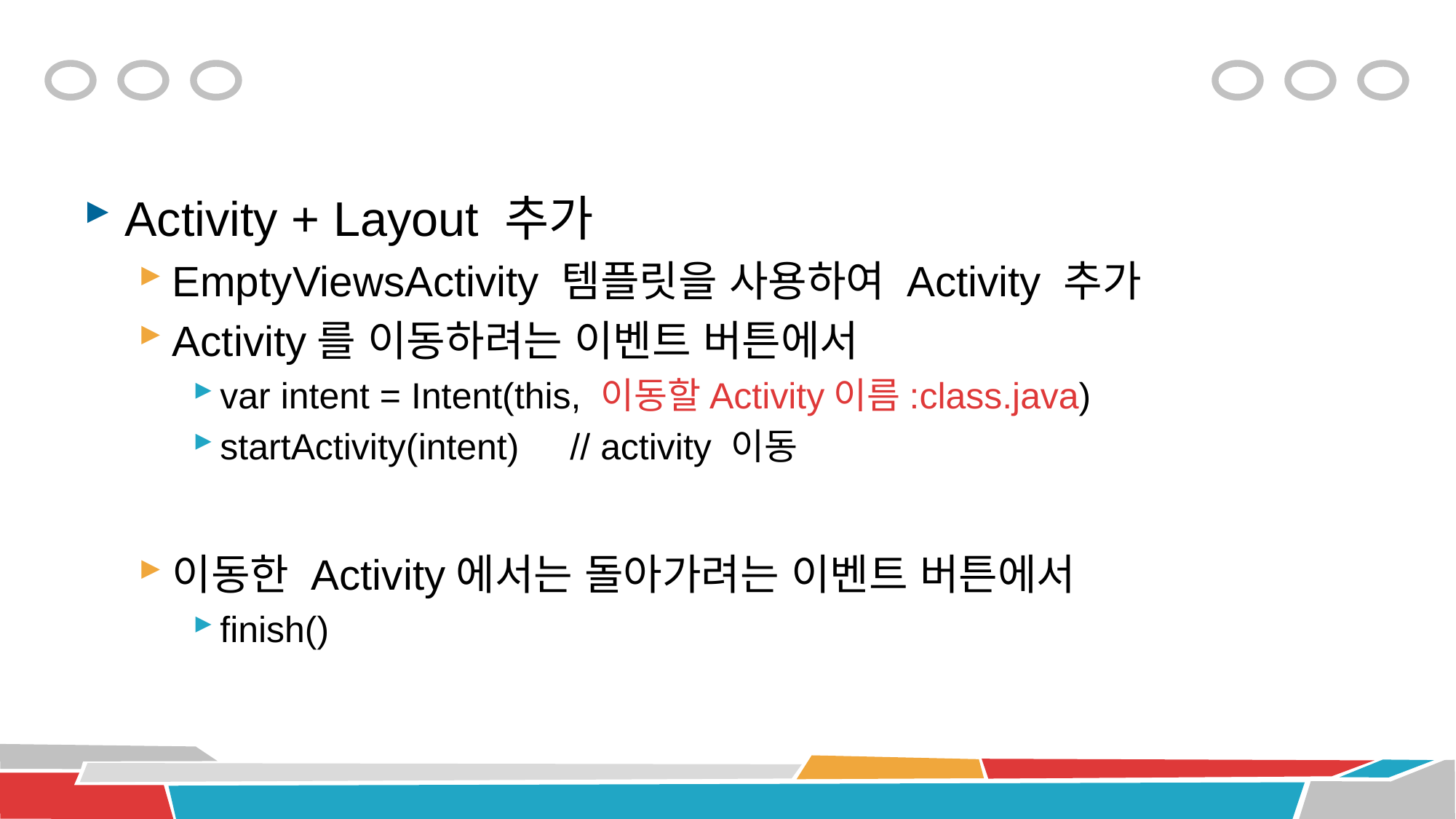

#
Activity + Layout 추가
EmptyViewsActivity 템플릿을 사용하여 Activity 추가
Activity를 이동하려는 이벤트 버튼에서
var intent = Intent(this, 이동할Activity이름:class.java)
startActivity(intent)     // activity 이동

이동한 Activity에서는 돌아가려는 이벤트 버튼에서
finish()